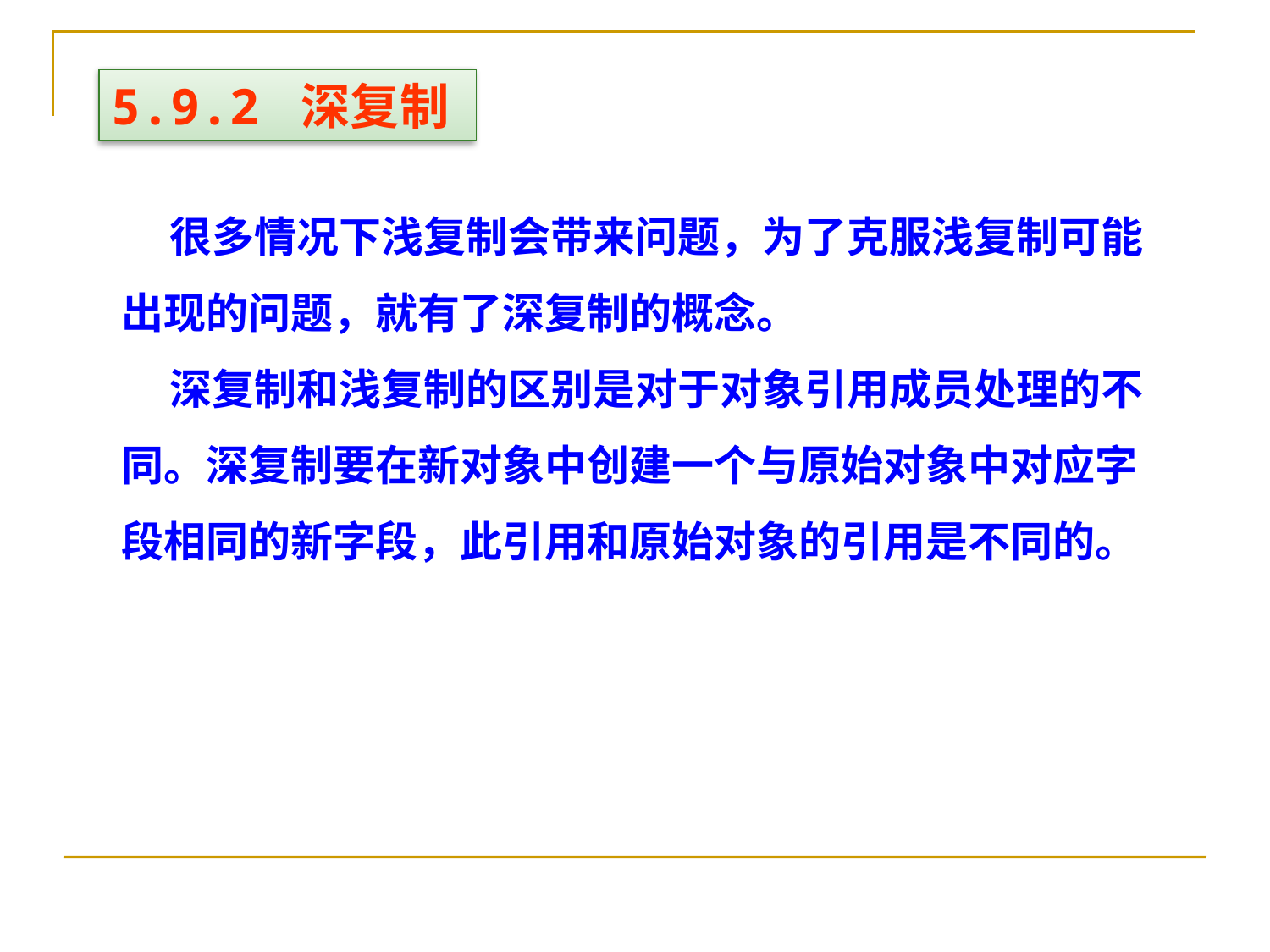

5.9.2 深复制
    很多情况下浅复制会带来问题，为了克服浅复制可能出现的问题，就有了深复制的概念。
    深复制和浅复制的区别是对于对象引用成员处理的不同。深复制要在新对象中创建一个与原始对象中对应字段相同的新字段，此引用和原始对象的引用是不同的。